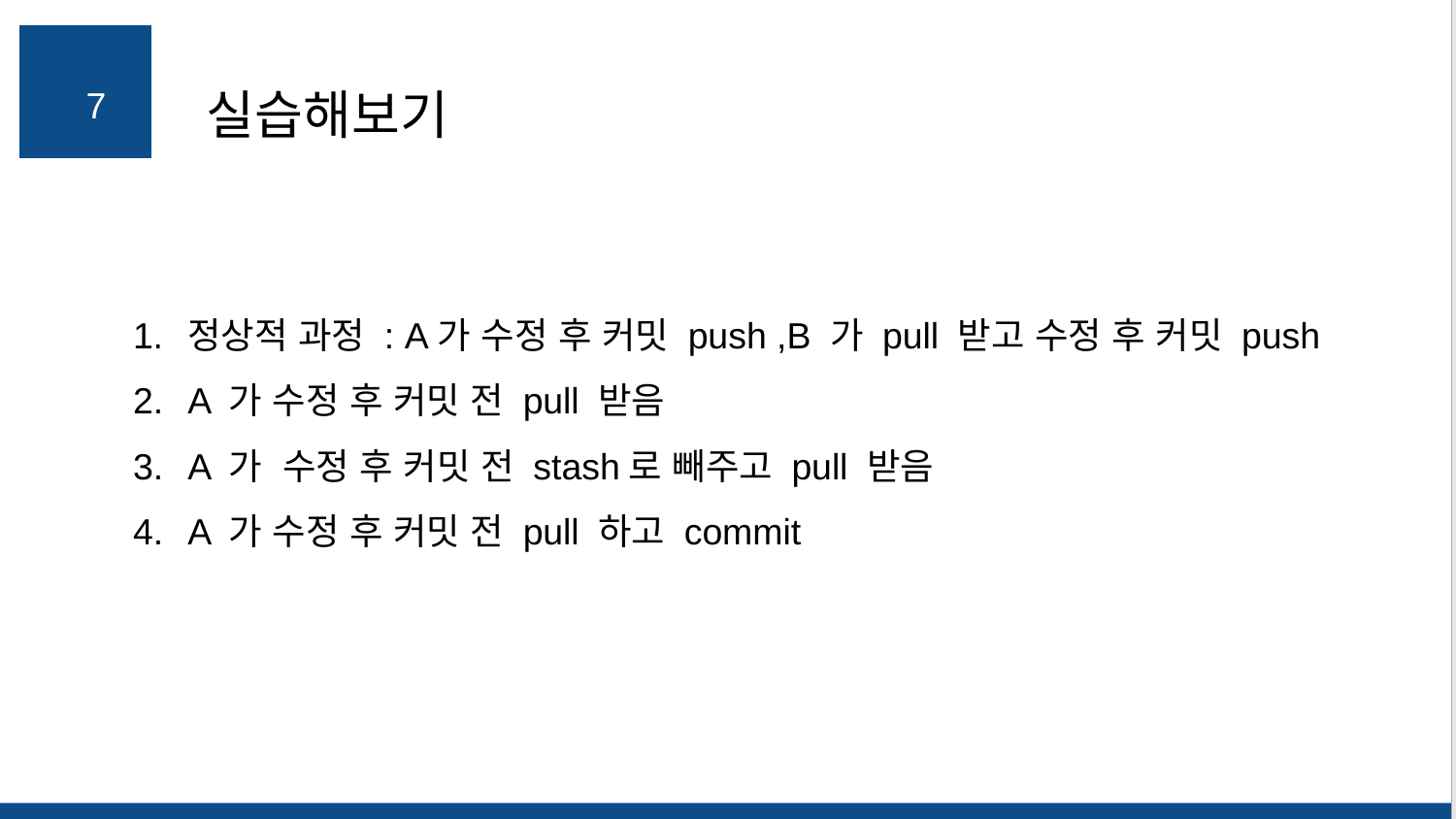

# 실습해보기
7

정상적 과정 : A가 수정 후 커밋 push ,B 가 pull 받고 수정 후 커밋 push
A 가 수정 후 커밋 전 pull 받음
A 가  수정 후 커밋 전 stash로 빼주고 pull 받음
A 가 수정 후 커밋 전 pull 하고 commit